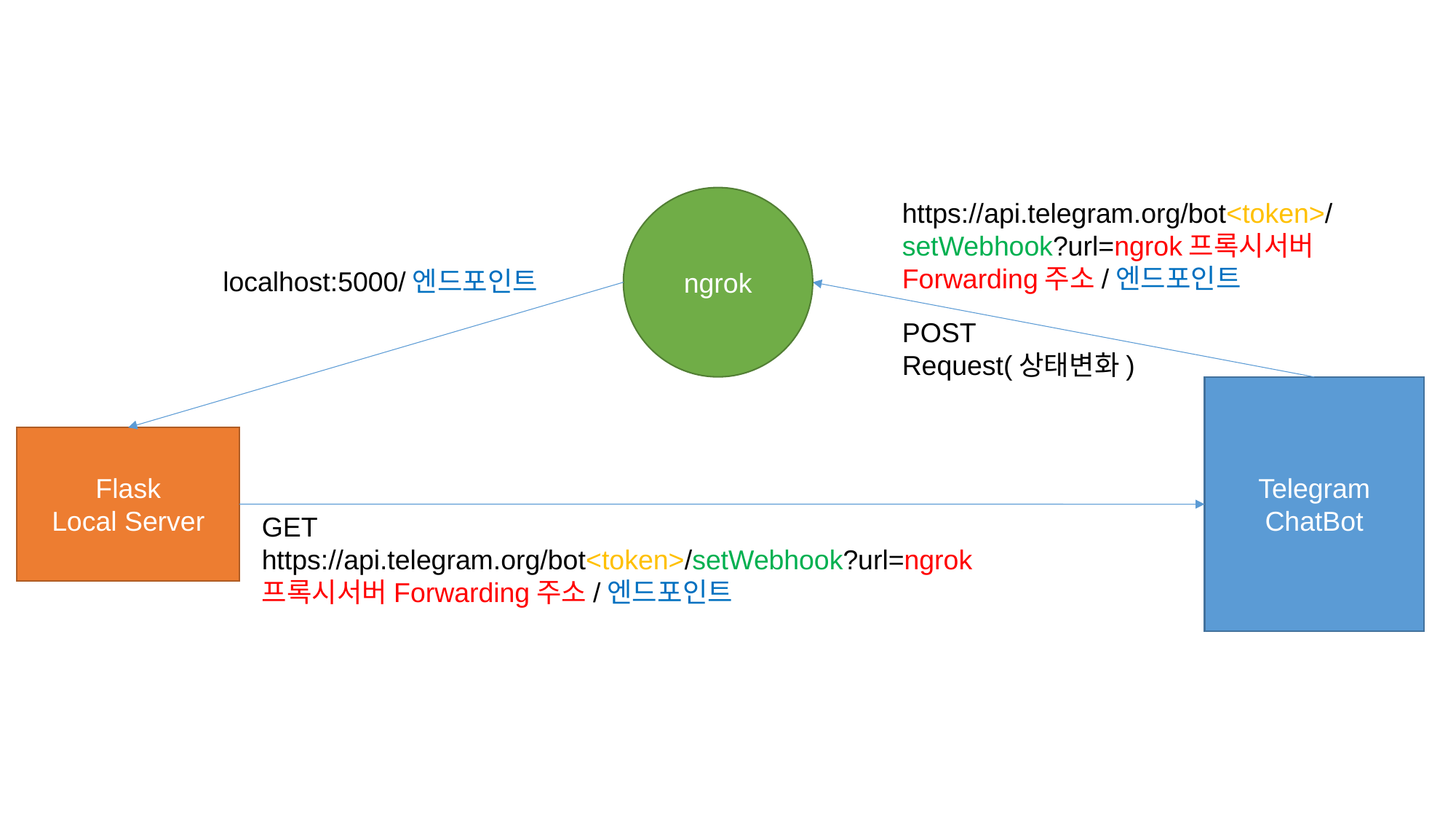

ngrok
https://api.telegram.org/bot<token>/ setWebhook?url=ngrok프록시서버Forwarding주소/엔드포인트
localhost:5000/엔드포인트
POST
Request(상태변화)
Telegram
ChatBot
Flask
Local Server
GET
https://api.telegram.org/bot<token>/setWebhook?url=ngrok프록시서버Forwarding주소/엔드포인트